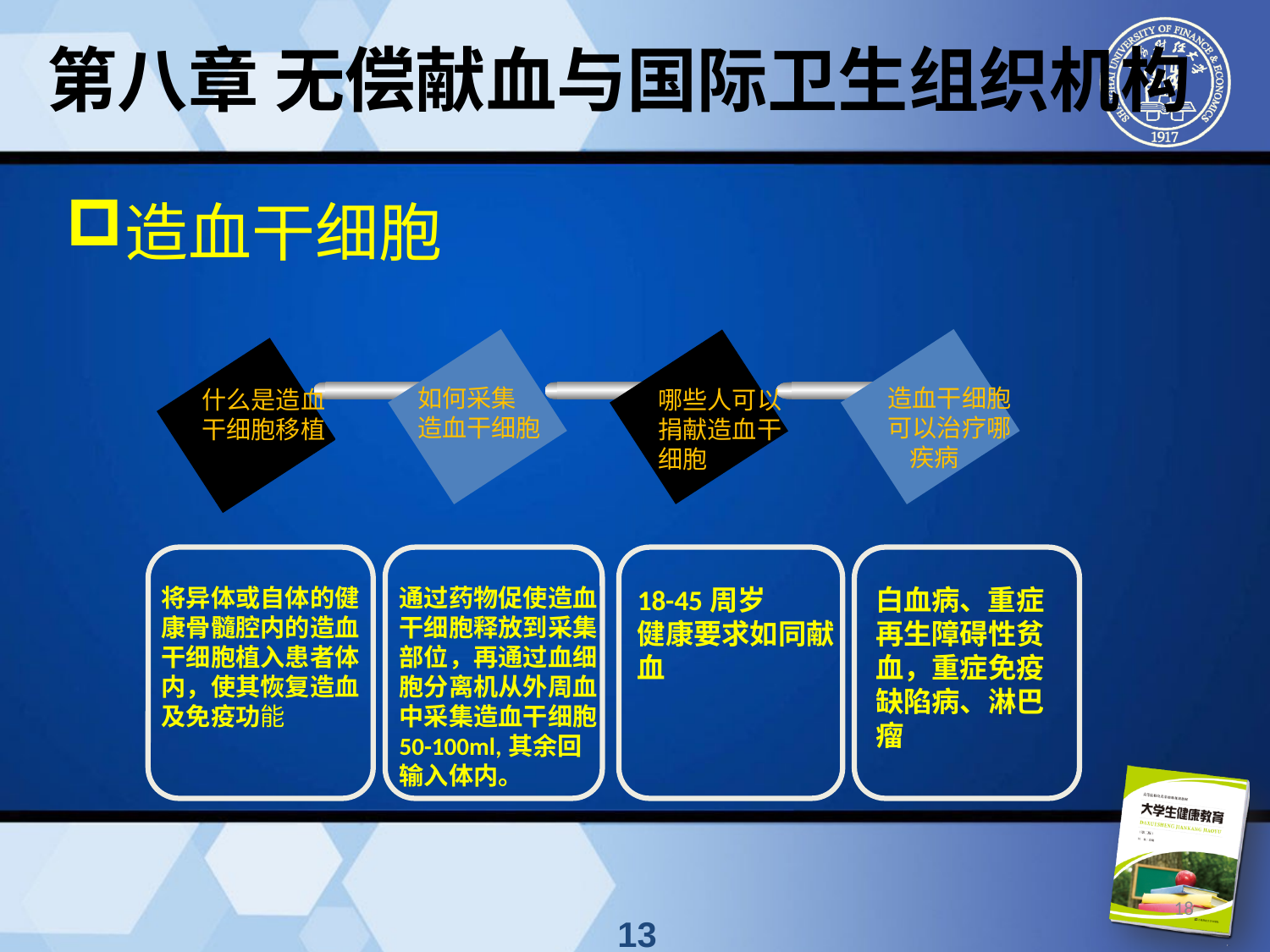

第八章 无偿献血与国际卫生组织机构
# 造血干细胞

如何采集
造血干细胞
造血干细胞
可以治疗哪        疾病
什么是造血
干细胞移植
哪些人可以
捐献造血干
细胞

将异体或自体的健康骨髓腔内的造血干细胞植入患者体内，使其恢复造血及免疫功能

通过药物促使造血干细胞释放到采集部位，再通过血细胞分离机从外周血中采集造血干细胞50-100ml,其余回输入体内。
18-45周岁
健康要求如同献血
白血病、重症再生障碍性贫血，重症免疫缺陷病、淋巴瘤
18
13